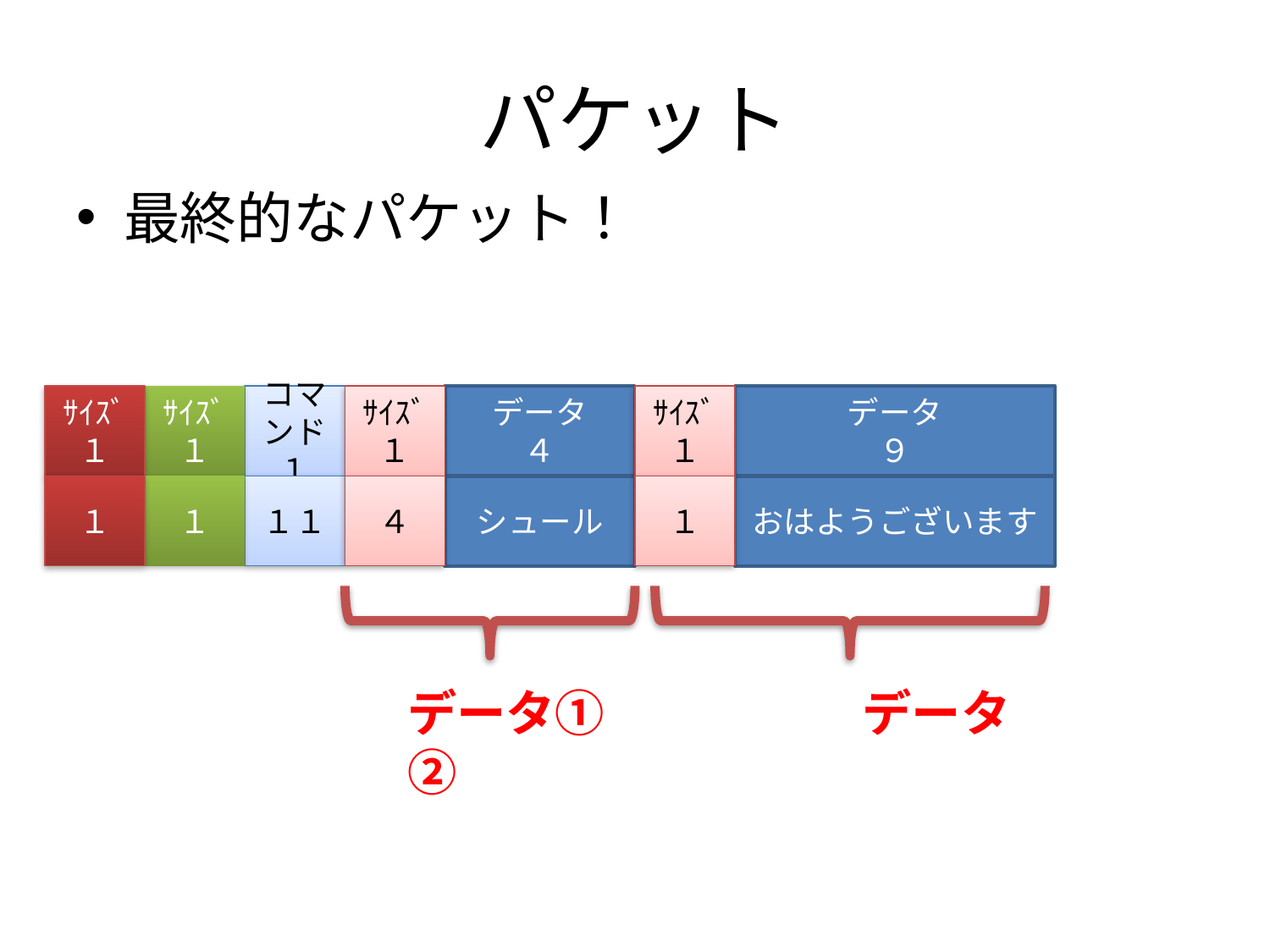

# パケット
最終的なパケット！
ｻｲｽﾞ
１
ｻｲｽﾞ
１
コマンド
１
ｻｲｽﾞ
１
データ
４
ｻｲｽﾞ
１
データ
９

１
１
１１
４
シュール

１
おはようございます
データ①　　　　　 データ②